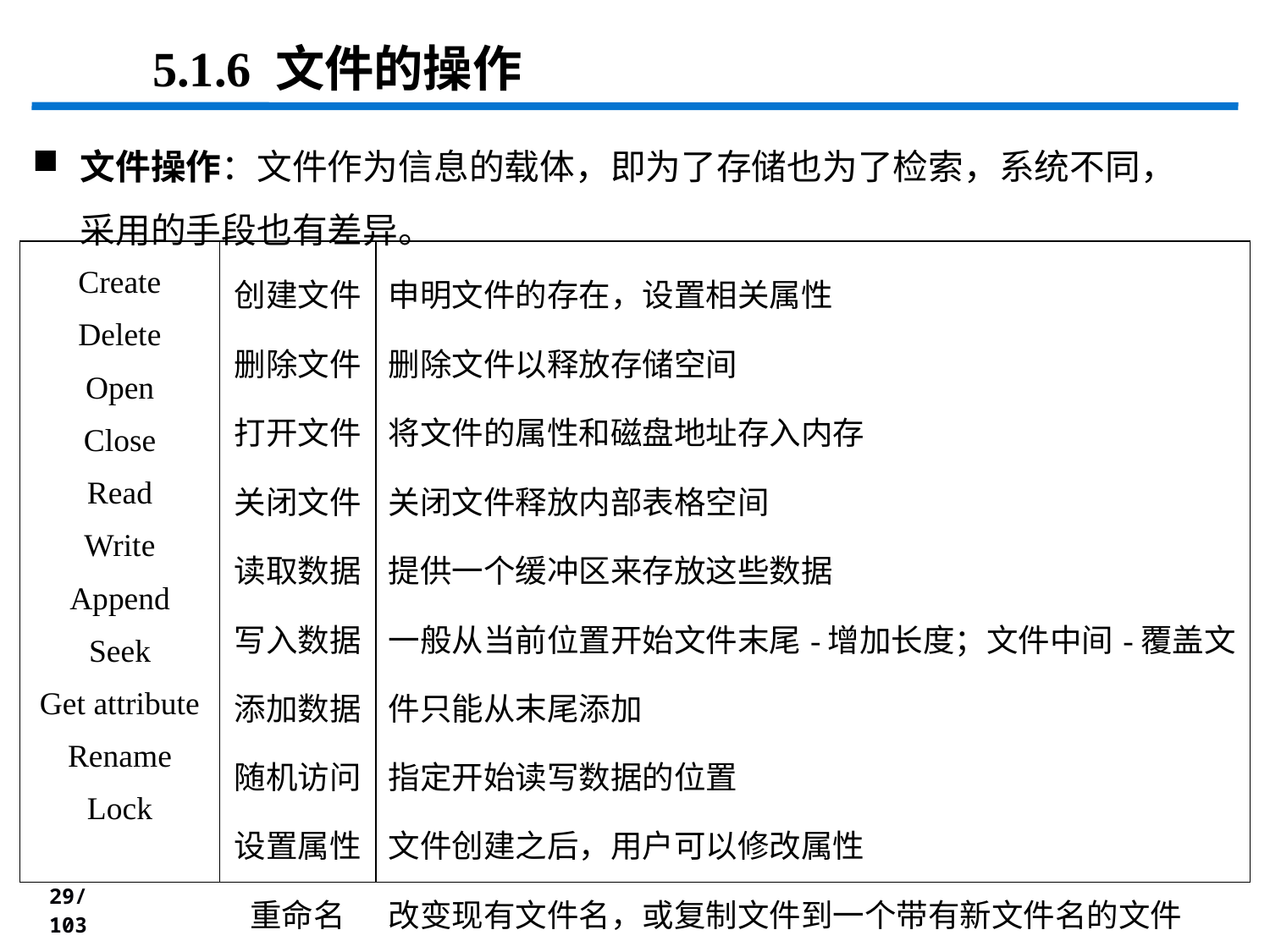

5.1.6 文件的操作
文件操作：文件作为信息的载体，即为了存储也为了检索，系统不同，采用的手段也有差异。
| Create Delete Open Close Read Write Append Seek Get attribute Rename Lock | 创建文件 删除文件 打开文件 关闭文件 读取数据 写入数据添加数据 随机访问 设置属性 重命名 锁定文件 | 申明文件的存在，设置相关属性 删除文件以释放存储空间 将文件的属性和磁盘地址存入内存 关闭文件释放内部表格空间 提供一个缓冲区来存放这些数据 一般从当前位置开始文件末尾-增加长度；文件中间-覆盖文件只能从末尾添加 指定开始读写数据的位置 文件创建之后，用户可以修改属性 改变现有文件名，或复制文件到一个带有新文件名的文件 锁定一个文件或文件的一部分，可以防止多个进程同时访问 |
| --- | --- | --- |